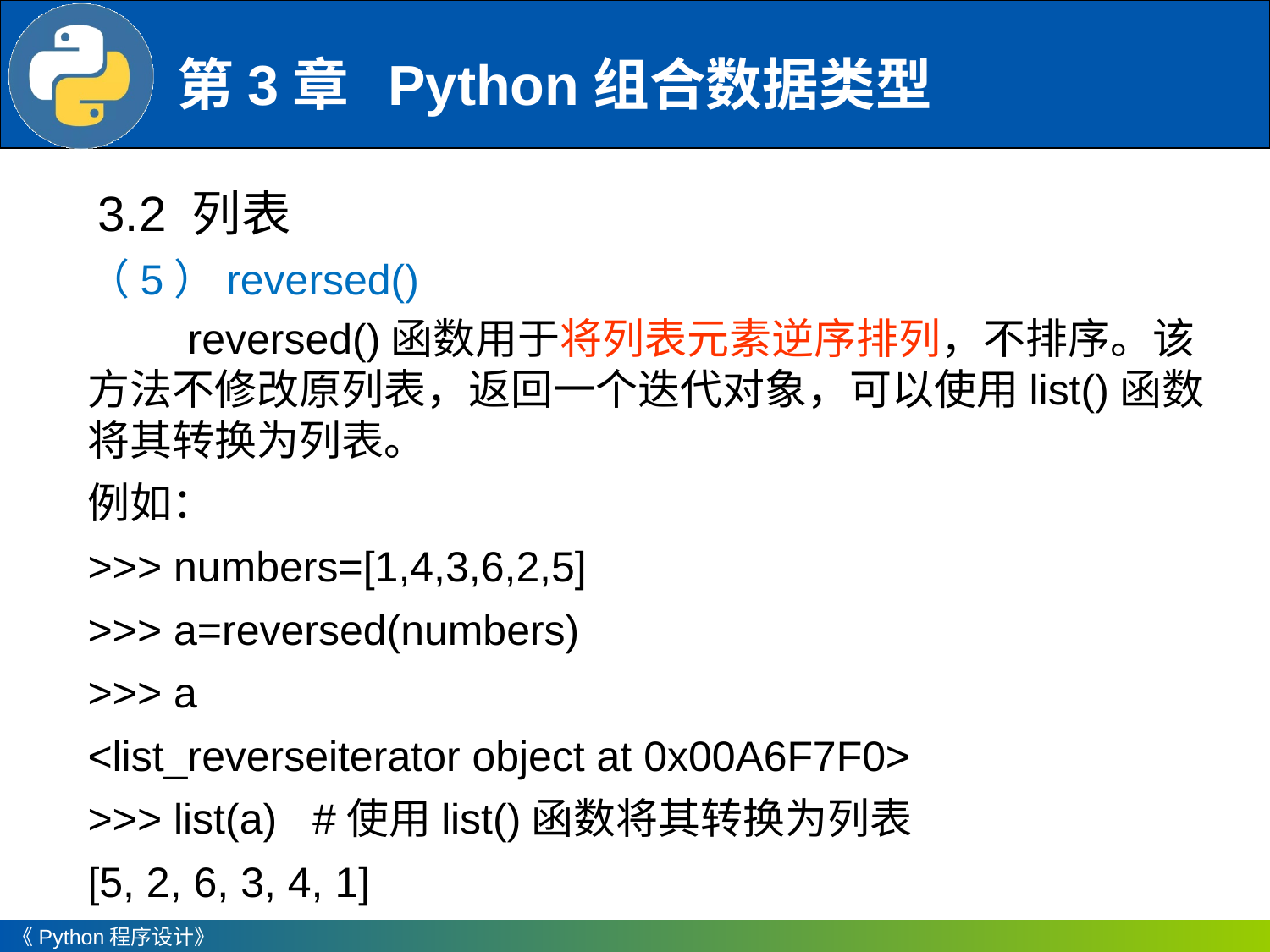

3.2 列表
（5）reversed()
reversed()函数用于将列表元素逆序排列，不排序。该方法不修改原列表，返回一个迭代对象，可以使用list()函数将其转换为列表。
例如：
>>> numbers=[1,4,3,6,2,5]
>>> a=reversed(numbers)
>>> a
<list_reverseiterator object at 0x00A6F7F0>
>>> list(a)   #使用list()函数将其转换为列表
[5, 2, 6, 3, 4, 1]